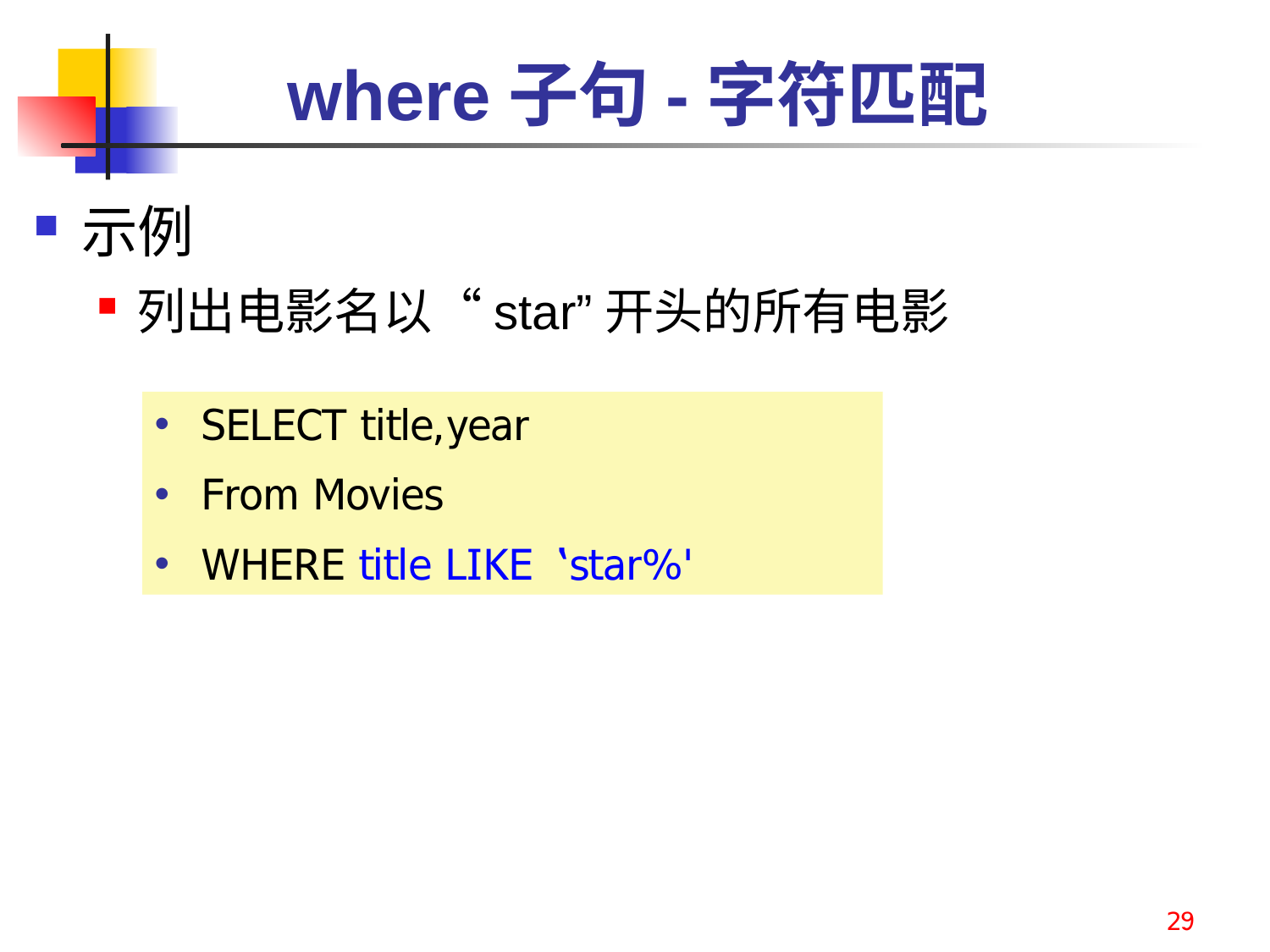

where子句-字符匹配
示例
列出电影名以“star”开头的所有电影

SELECT title,year
From Movies
WHERE title LIKE  ‘star%'
29